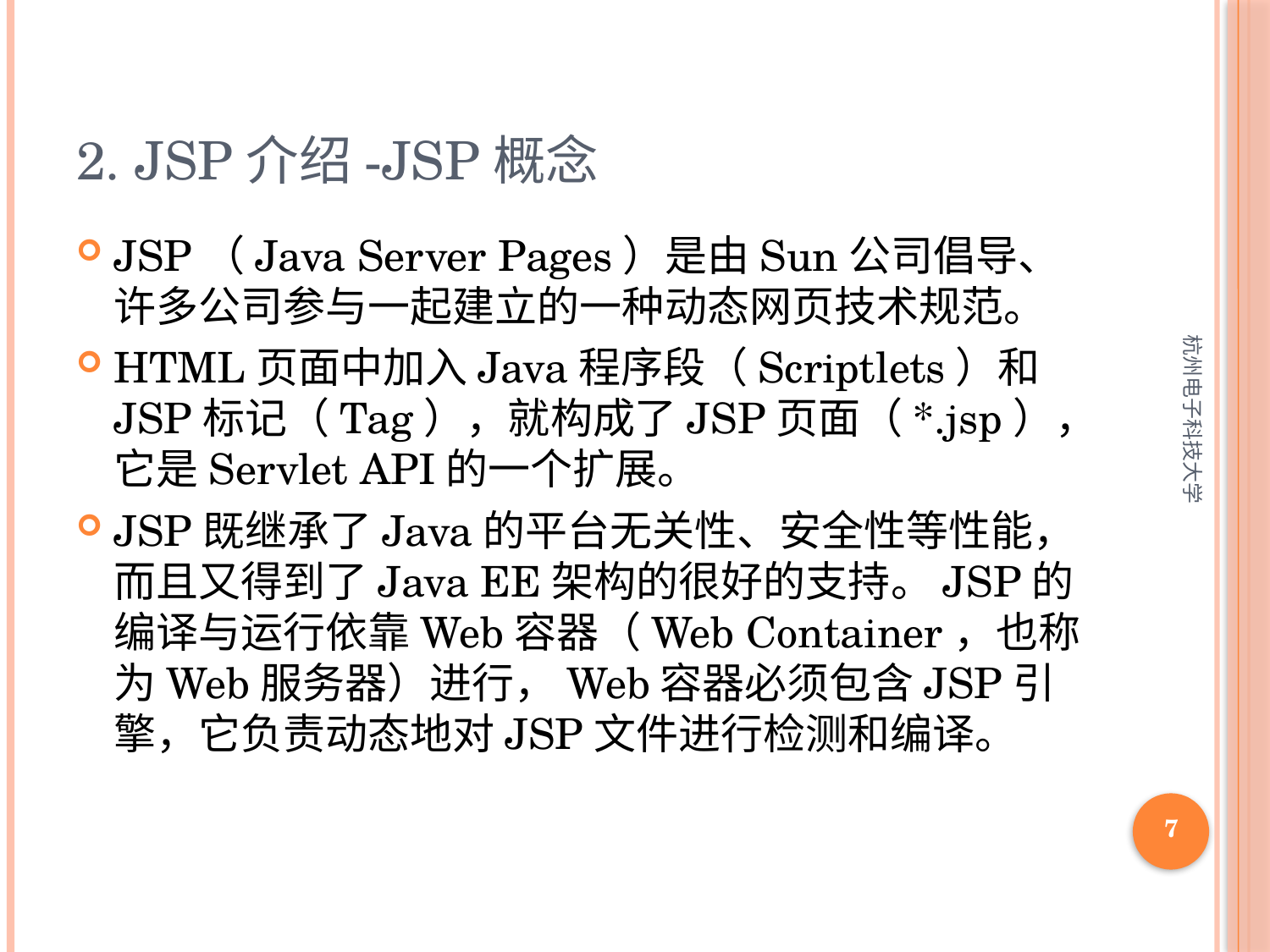

# 2. JSP介绍-JSP概念
JSP（Java Server Pages）是由Sun公司倡导、许多公司参与一起建立的一种动态网页技术规范。
HTML页面中加入Java程序段（Scriptlets）和JSP标记（Tag），就构成了JSP页面（*.jsp），它是Servlet API的一个扩展。
JSP既继承了Java的平台无关性、安全性等性能，而且又得到了Java EE架构的很好的支持。JSP的编译与运行依靠Web容器（Web Container，也称为Web服务器）进行，Web容器必须包含JSP引擎，它负责动态地对JSP文件进行检测和编译。
杭州电子科技大学
7